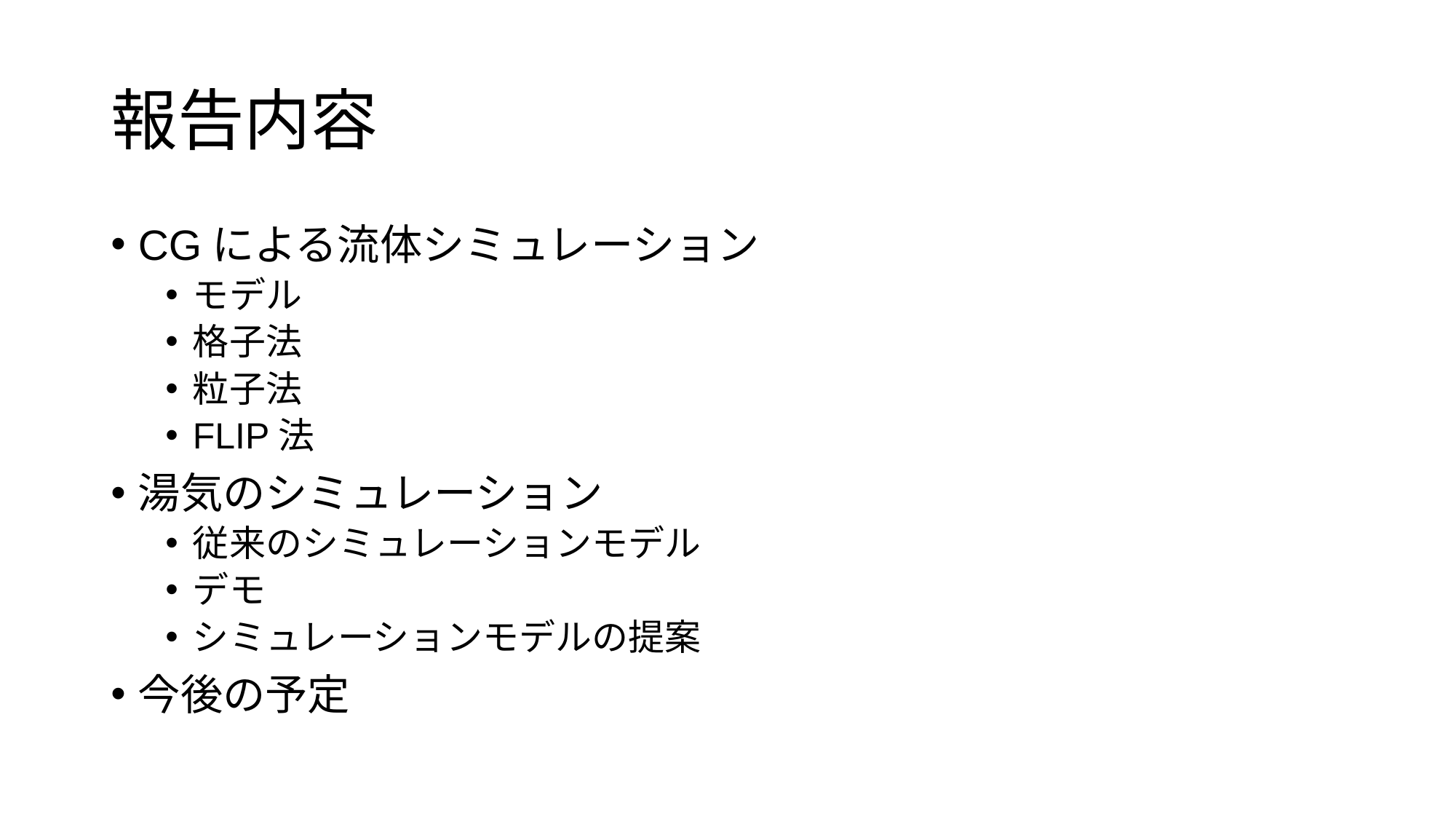

# 報告内容
CGによる流体シミュレーション
モデル
格子法
粒子法
FLIP法
湯気のシミュレーション
従来のシミュレーションモデル
デモ
シミュレーションモデルの提案
今後の予定